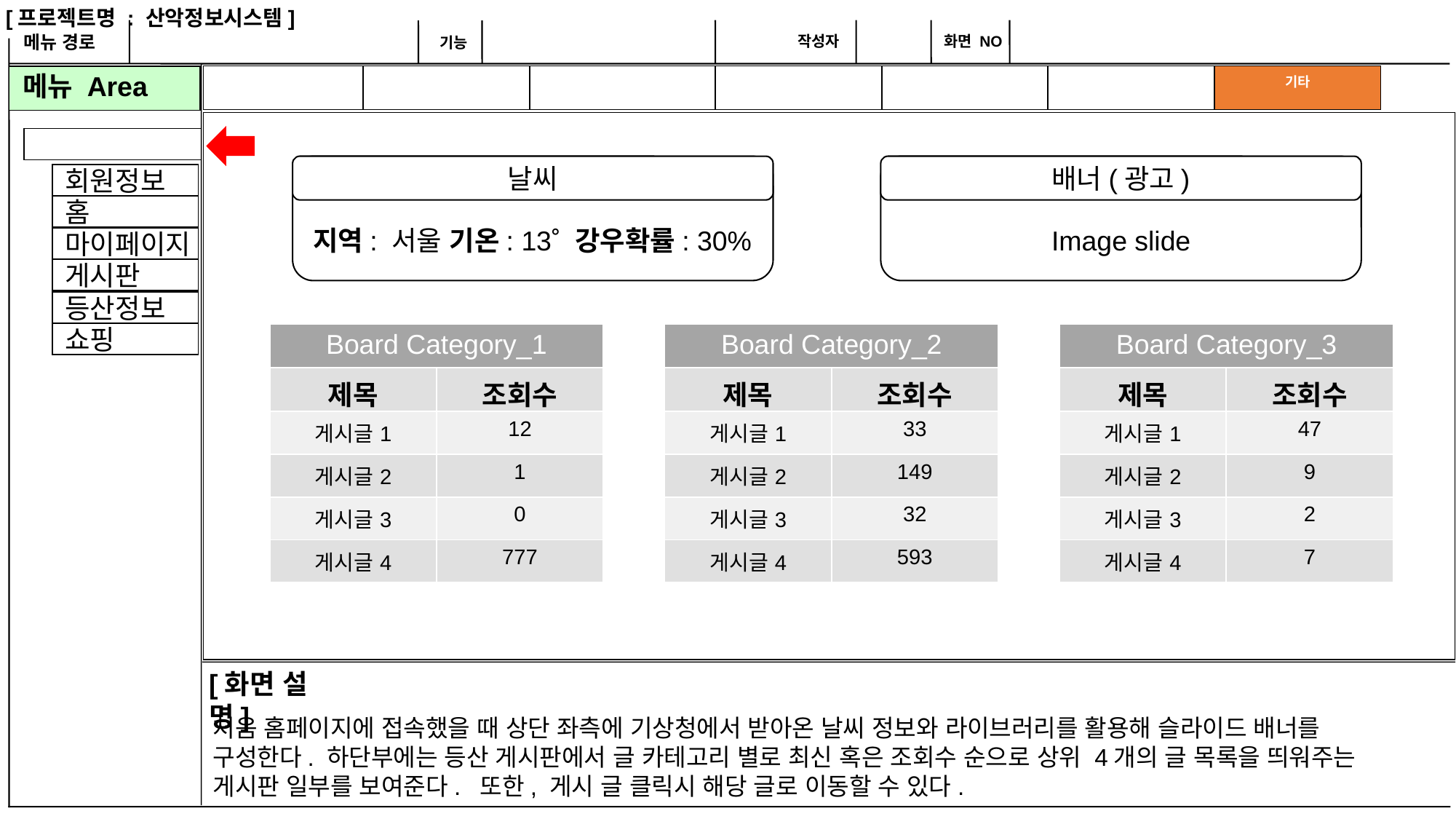

날씨

배너(광고)
지역: 서울 기온: 13˚ 강우확률: 30%
Image slide
| Board Category\_1 |  |
| --- | --- |
| 제목 | 조회수 |
| 게시글1 | 12 |
| 게시글2 | 1 |
| 게시글3 | 0 |
| 게시글4 | 777 |
| Board Category\_2 |  |
| --- | --- |
| 제목 | 조회수 |
| 게시글1 | 33 |
| 게시글2 | 149 |
| 게시글3 | 32 |
| 게시글4 | 593 |
| Board Category\_3 |  |
| --- | --- |
| 제목 | 조회수 |
| 게시글1 | 47 |
| 게시글2 | 9 |
| 게시글3 | 2 |
| 게시글4 | 7 |
처음 홈페이지에 접속했을 때 상단 좌측에 기상청에서 받아온 날씨 정보와 라이브러리를 활용해 슬라이드 배너를 구성한다. 하단부에는 등산 게시판에서 글 카테고리 별로 최신 혹은 조회수 순으로 상위 4개의 글 목록을 띄워주는 게시판 일부를 보여준다.  또한, 게시 글 클릭시 해당 글로 이동할 수 있다.